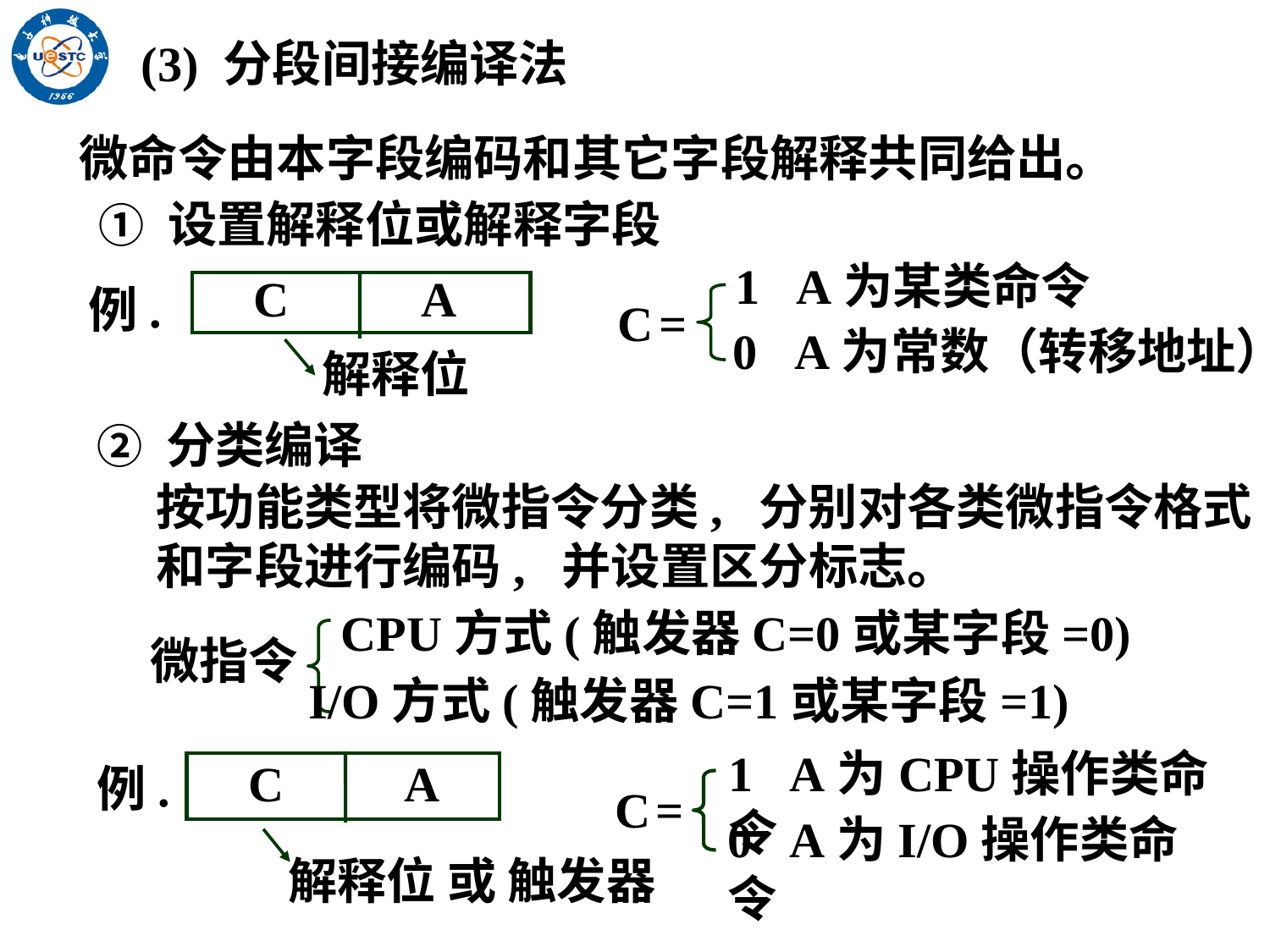

(3) 分段间接编译法
微命令由本字段编码和其它字段解释共同给出。
① 设置解释位或解释字段
1   A为某类命令
例.
    C           A

C =
0   A为常数（转移地址）
解释位

② 分类编译
按功能类型将微指令分类,  分别对各类微指令格式和字段进行编码,  并设置区分标志。
CPU方式(触发器C=0或某字段=0)

微指令
I/O方式(触发器C=1或某字段=1)
1   A为CPU操作类命令

C =
0   A为I/O操作类命令
例.
    C          A

解释位 或 触发器